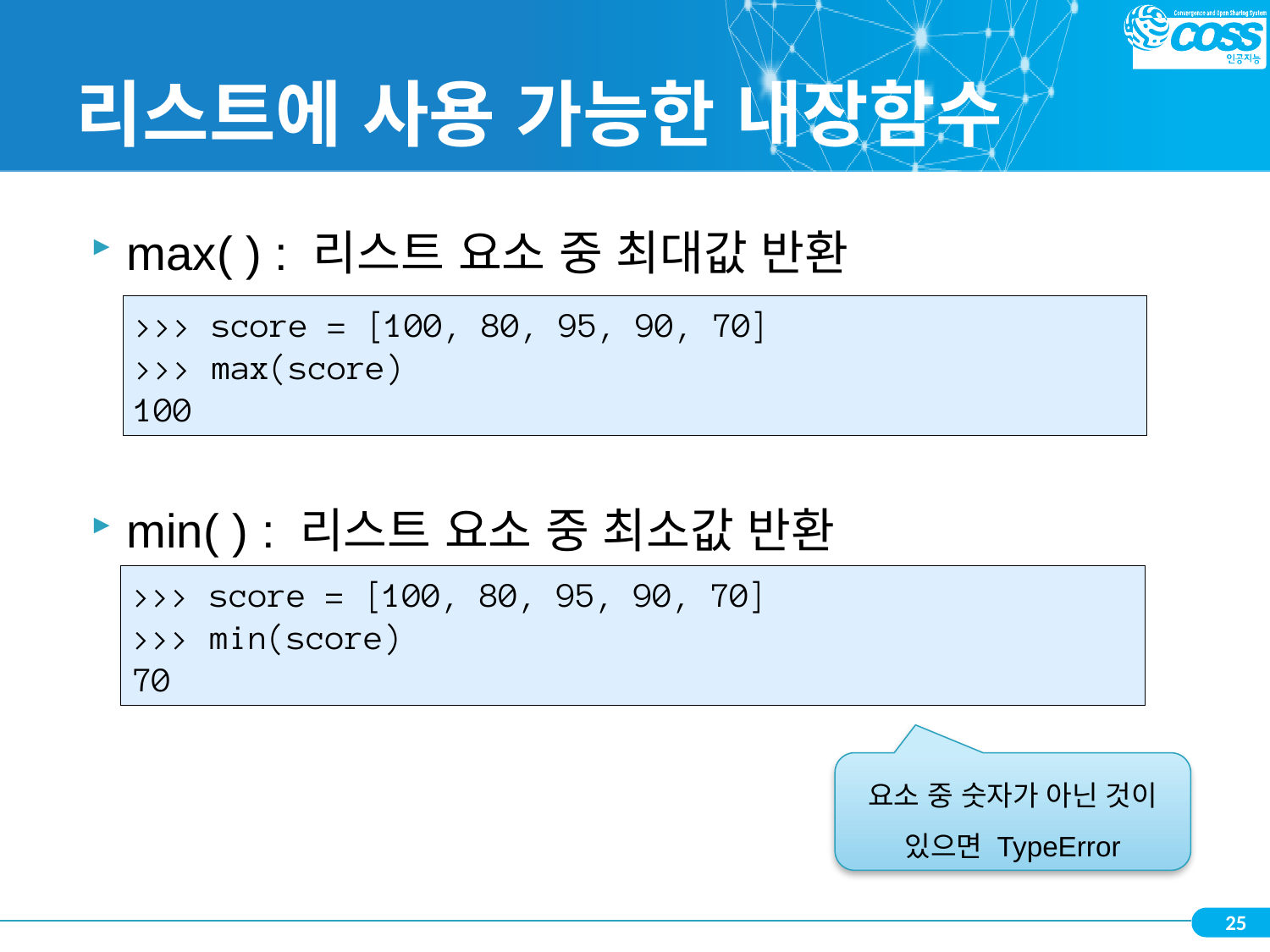

# 리스트에 사용 가능한 내장함수
max( ) : 리스트 요소 중 최대값 반환

min( ) : 리스트 요소 중 최소값 반환
>>> score = [100, 80, 95, 90, 70]
>>> max(score)
100
>>> score = [100, 80, 95, 90, 70]
>>> min(score)
70
요소 중 숫자가 아닌 것이 있으면 TypeError